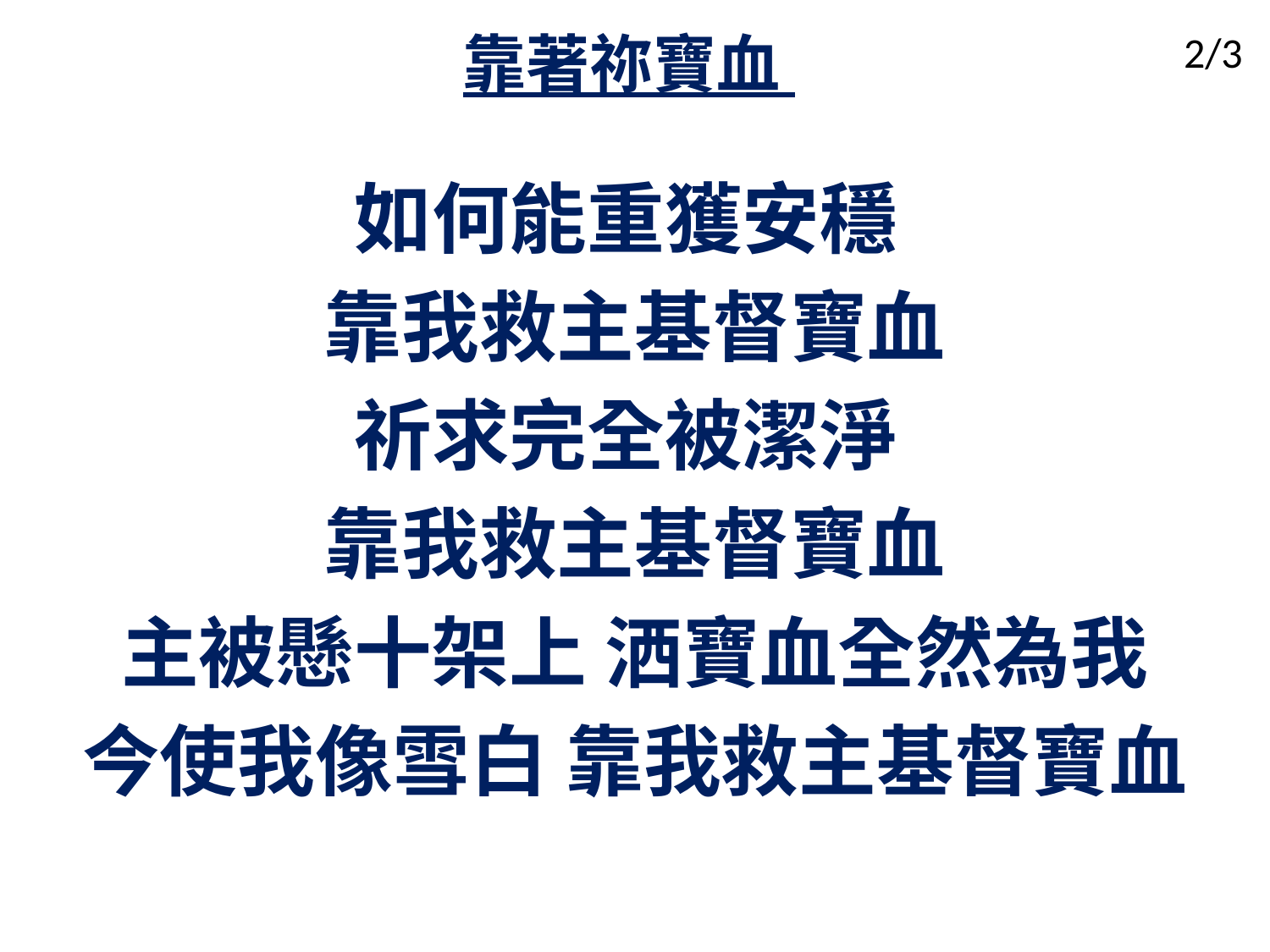

# 靠著祢寶血
2/3
如何能重獲安穩
靠我救主基督寶血
祈求完全被潔淨
靠我救主基督寶血
主被懸十架上 洒寶血全然為我
今使我像雪白 靠我救主基督寶血